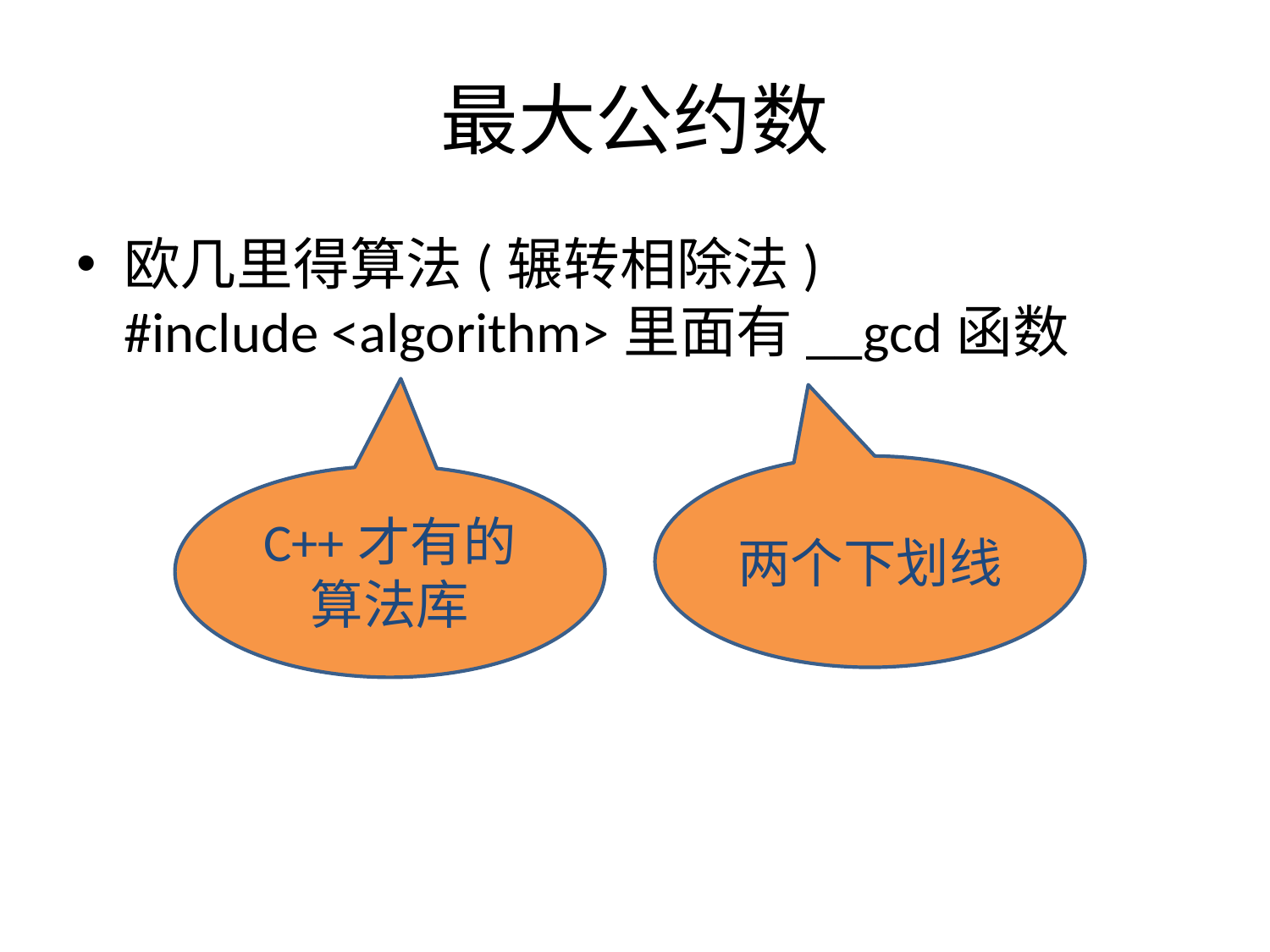

# 最大公约数
欧几里得算法(辗转相除法)
#include <algorithm>里面有__gcd函数
两个下划线
C++才有的算法库